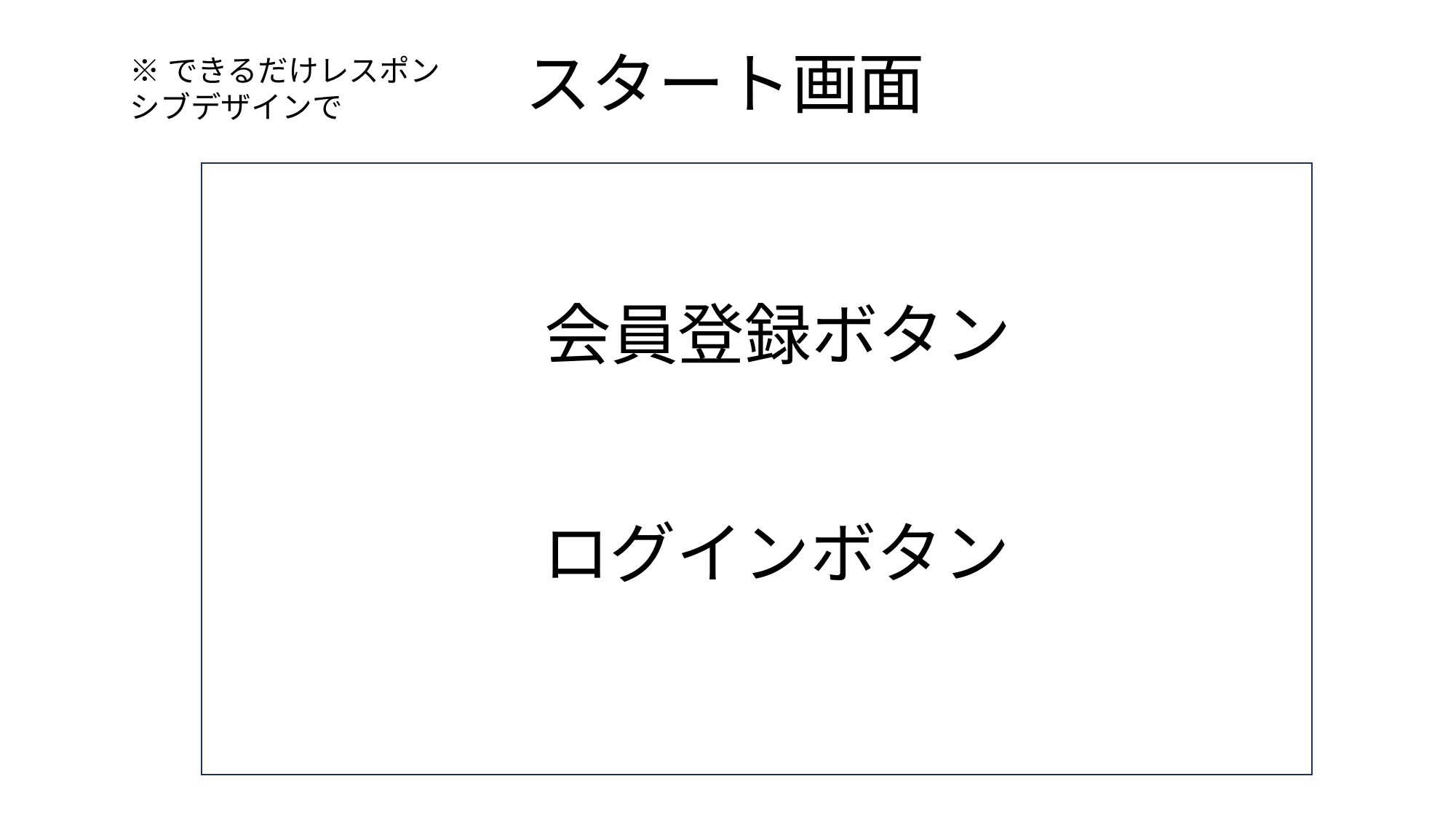

スタート画面
※できるだけレスポンシブデザインで

会員登録ボタン
ログインボタン